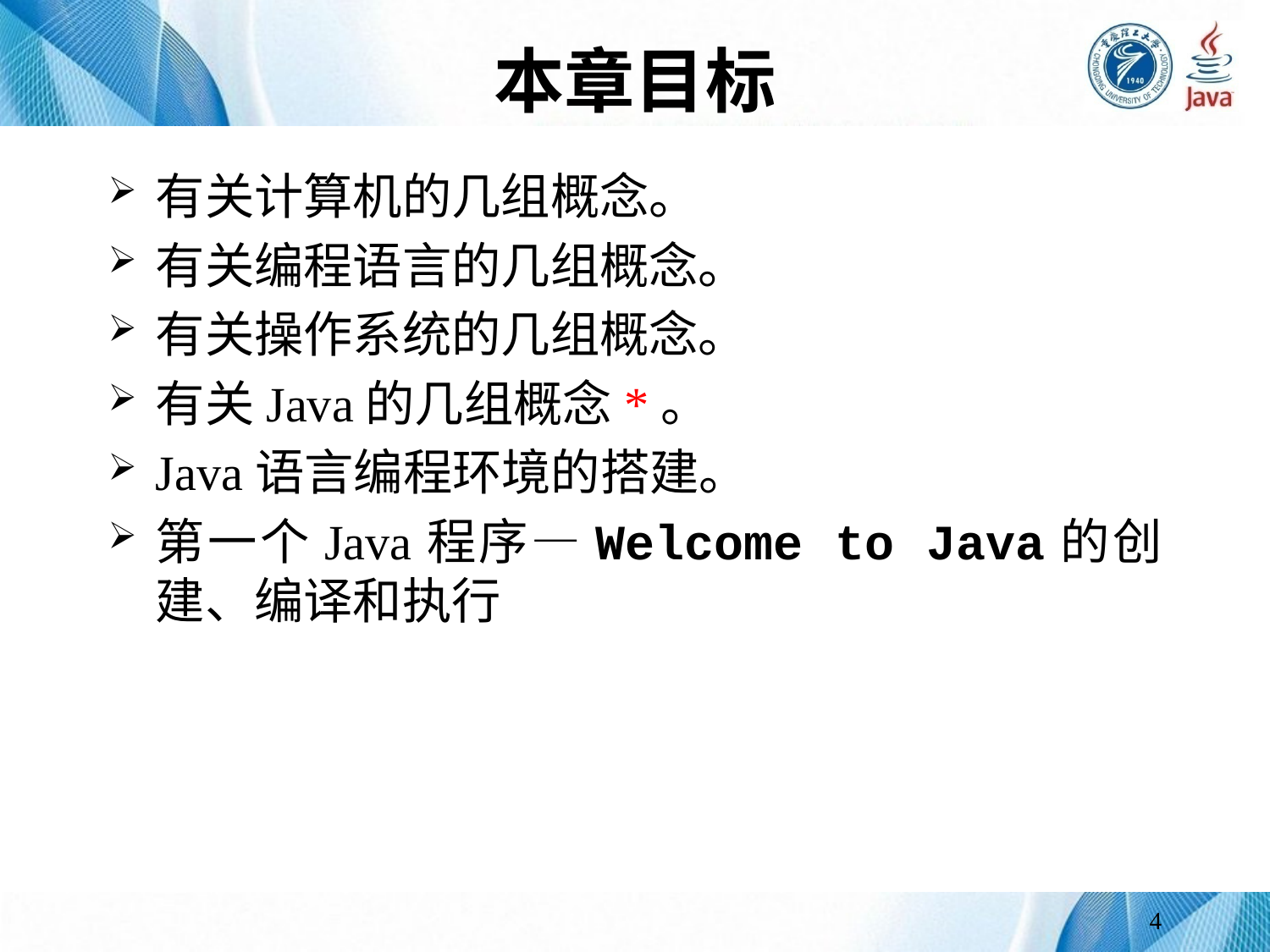

# 本章目标
有关计算机的几组概念。
有关编程语言的几组概念。
有关操作系统的几组概念。
有关Java的几组概念*。
Java语言编程环境的搭建。
第一个Java程序—Welcome to Java的创建、编译和执行
4